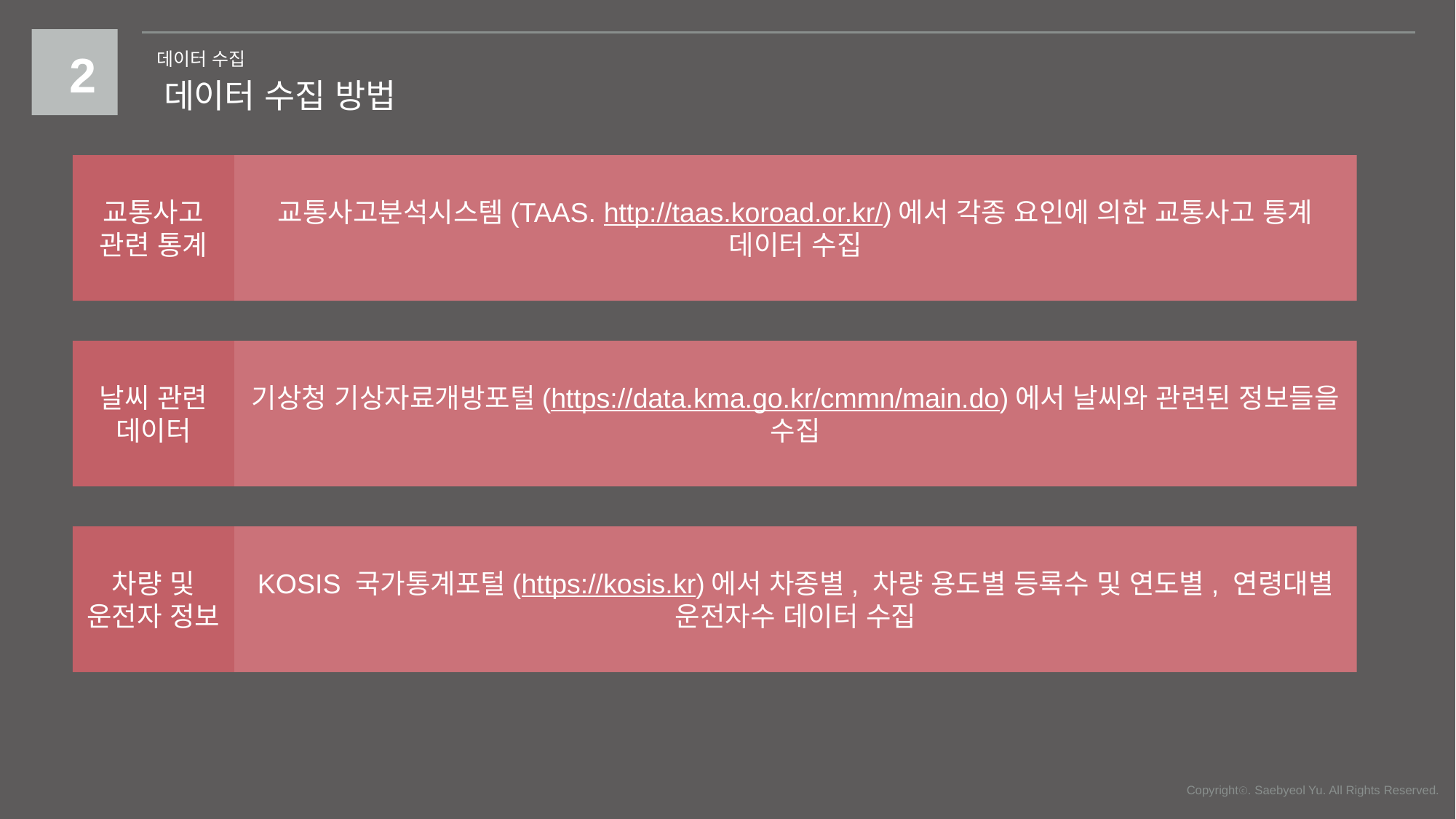

2
데이터 수집
데이터 수집 방법
교통사고 관련 통계
교통사고분석시스템(TAAS. http://taas.koroad.or.kr/)에서 각종 요인에 의한 교통사고 통계 데이터 수집
날씨 관련 데이터
기상청 기상자료개방포털(https://data.kma.go.kr/cmmn/main.do)에서 날씨와 관련된 정보들을 수집
KOSIS 국가통계포털(https://kosis.kr)에서 차종별, 차량 용도별 등록수 및 연도별, 연령대별 운전자수 데이터 수집
차량 및 운전자 정보